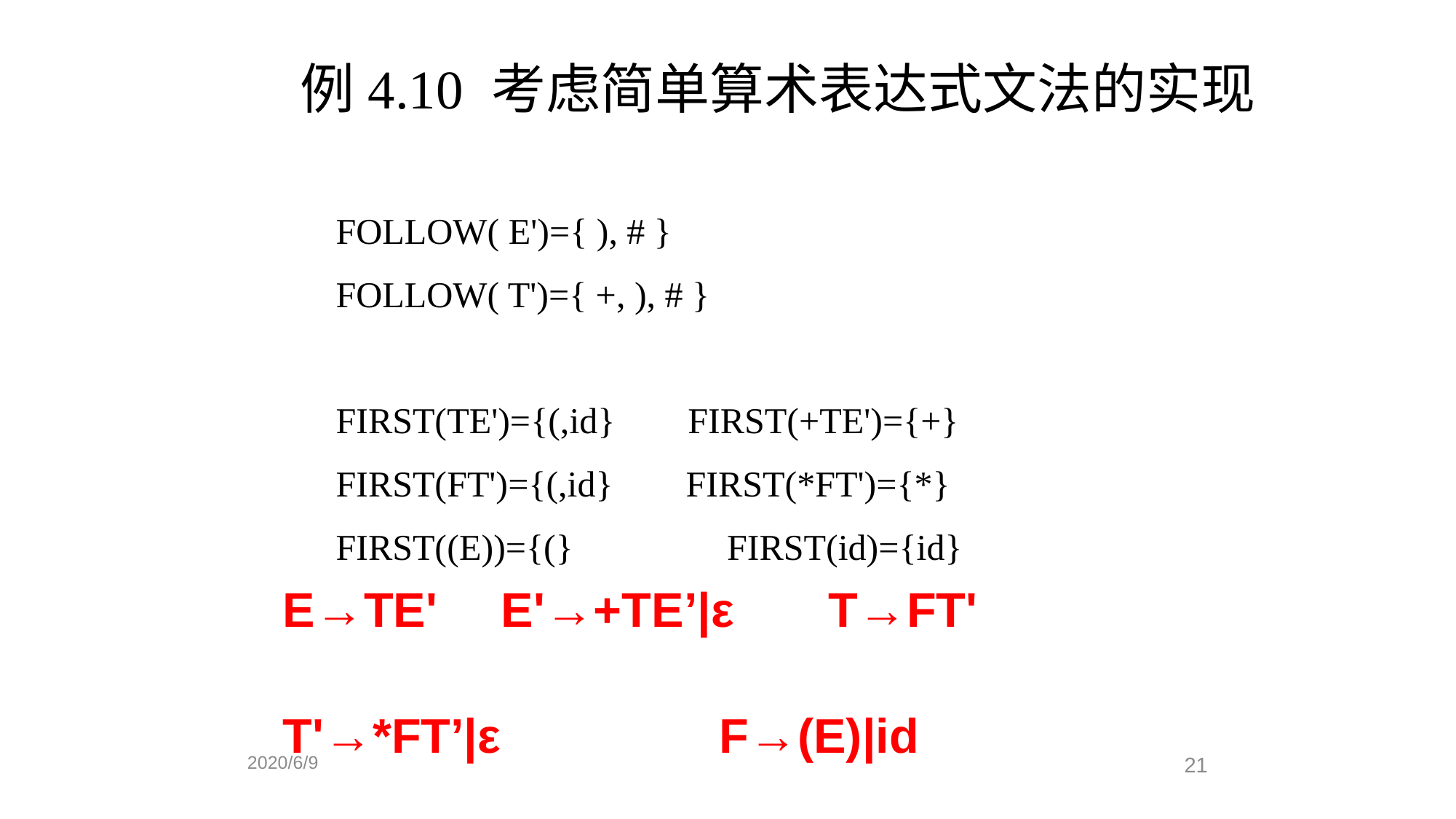

例4.10 考虑简单算术表达式文法的实现
FOLLOW( E')={ ), # }
FOLLOW( T')={ +, ), # }

FIRST(TE')={(,id}        FIRST(+TE')={+}
FIRST(FT')={(,id}        FIRST(*FT')={*}
FIRST((E))={(} 	    FIRST(id)={id}
E→TE' 	E'→+TE’|ε 	T→FT'
T'→*FT’|ε  		F→(E)|id
2020/6/9
21